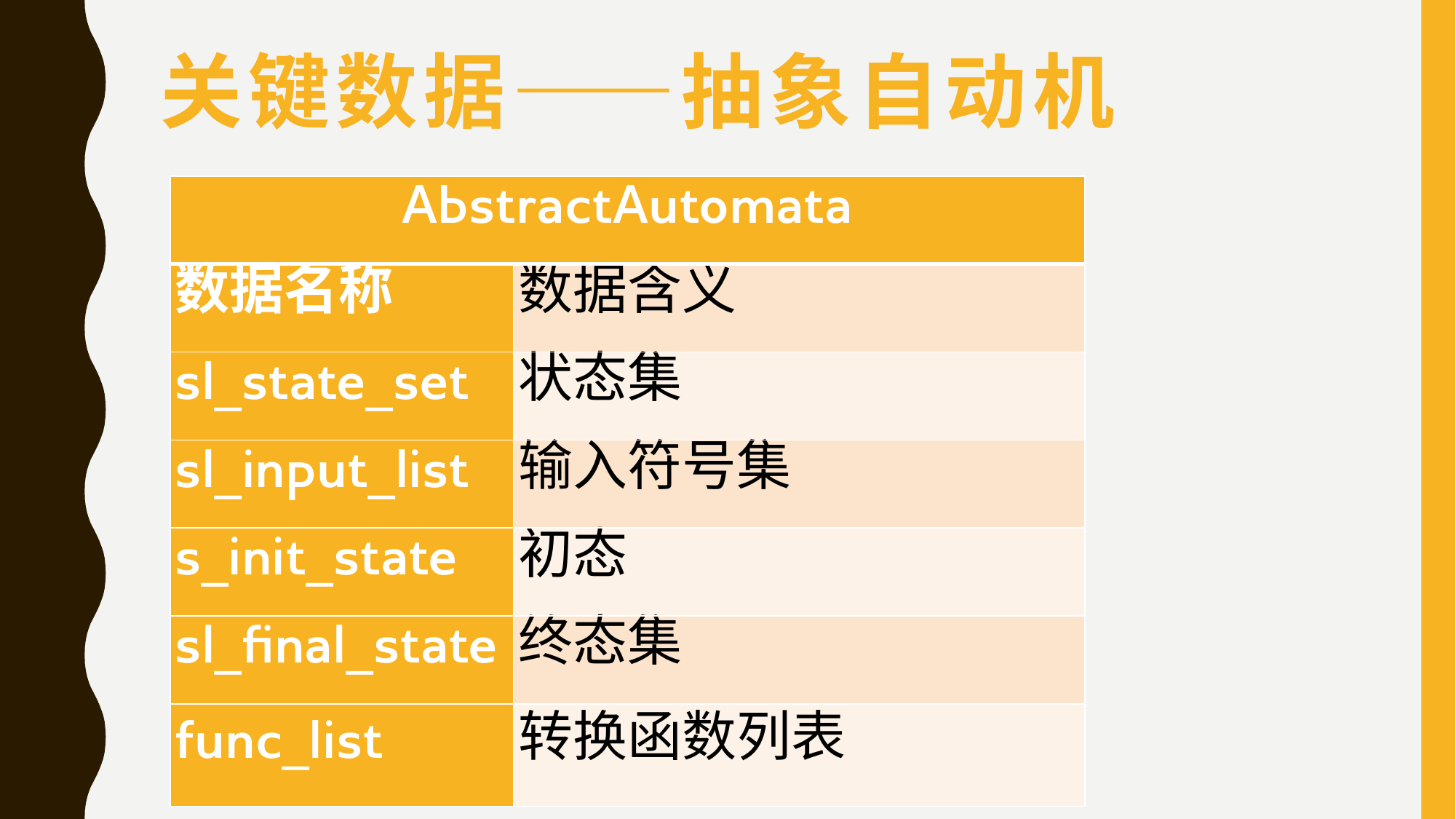

# 关键数据——抽象自动机
| AbstractAutomata |  |
| --- | --- |
| 数据名称 | 数据含义 |
| sl\_state\_set | 状态集 |
| sl\_input\_list | 输入符号集 |
| s\_init\_state | 初态 |
| sl\_final\_state | 终态集 |
| func\_list | 转换函数列表 |